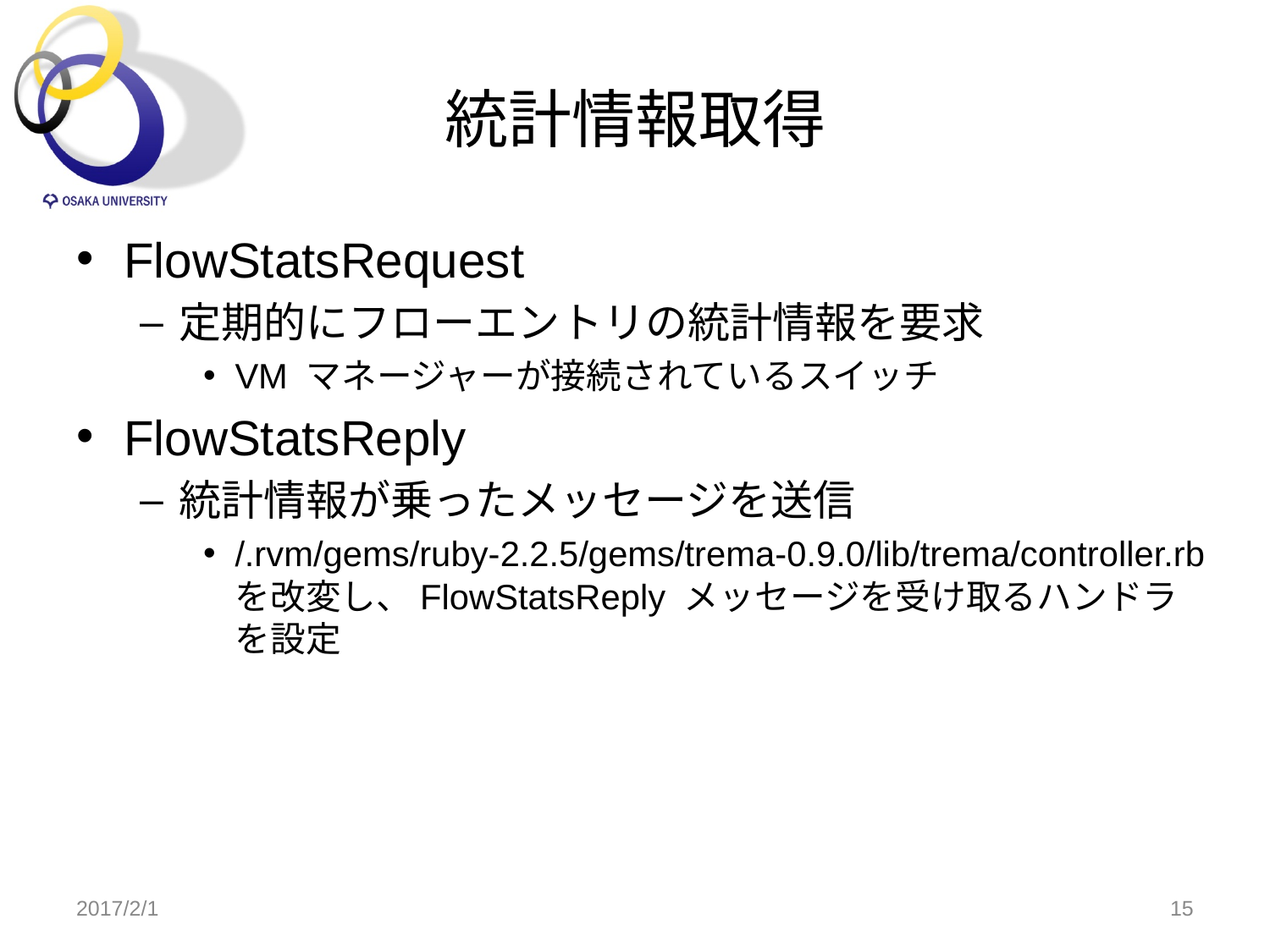

# 統計情報取得
FlowStatsRequest
定期的にフローエントリの統計情報を要求
VM マネージャーが接続されているスイッチ
FlowStatsReply
統計情報が乗ったメッセージを送信
/.rvm/gems/ruby-2.2.5/gems/trema-0.9.0/lib/trema/controller.rb を改変し、FlowStatsReply メッセージを受け取るハンドラを設定
2017/2/1
15